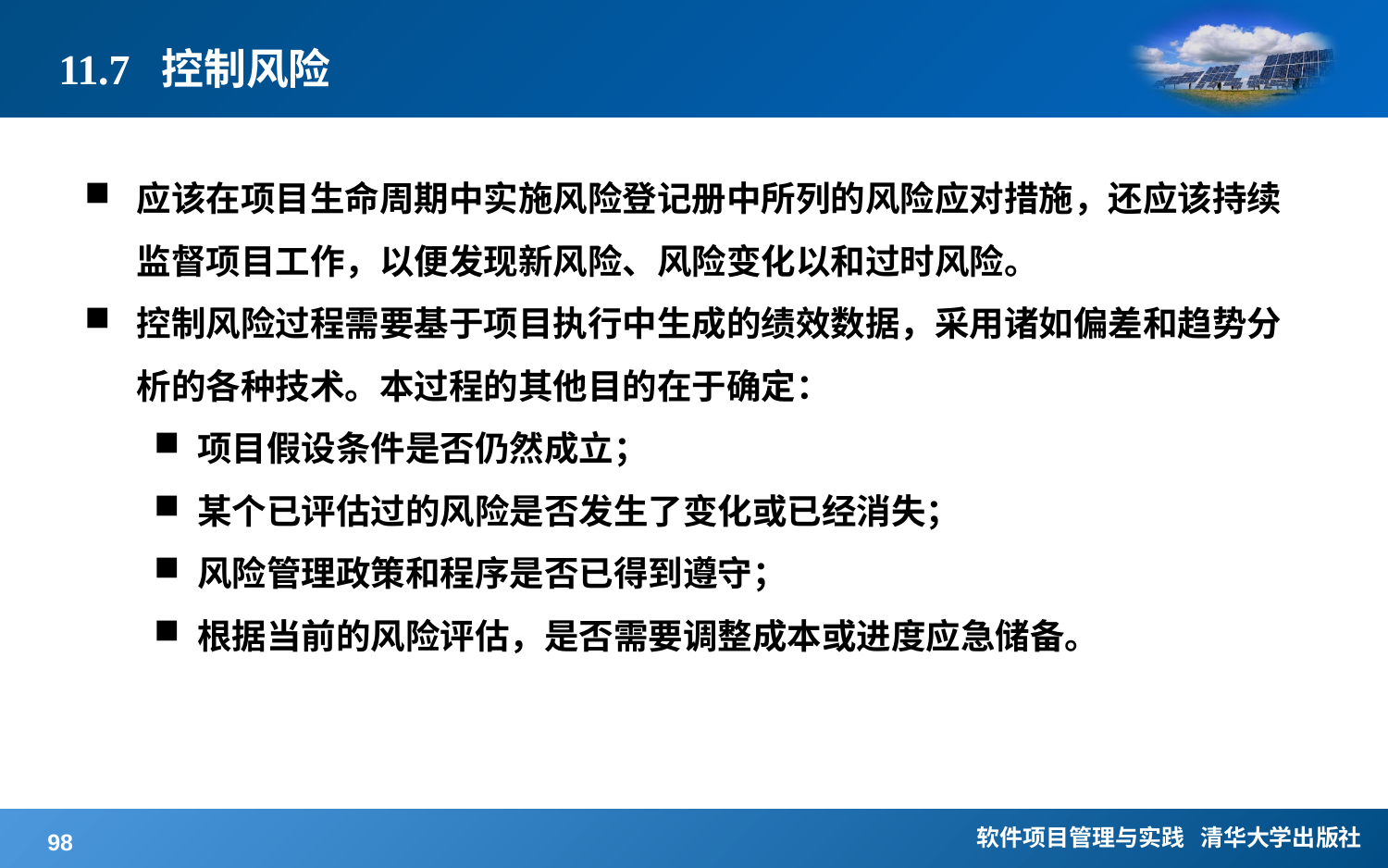

# 11.7  控制风险
应该在项目生命周期中实施风险登记册中所列的风险应对措施，还应该持续监督项目工作，以便发现新风险、风险变化以和过时风险。
控制风险过程需要基于项目执行中生成的绩效数据，采用诸如偏差和趋势分析的各种技术。本过程的其他目的在于确定：
项目假设条件是否仍然成立；
某个已评估过的风险是否发生了变化或已经消失；
风险管理政策和程序是否已得到遵守；
根据当前的风险评估，是否需要调整成本或进度应急储备。